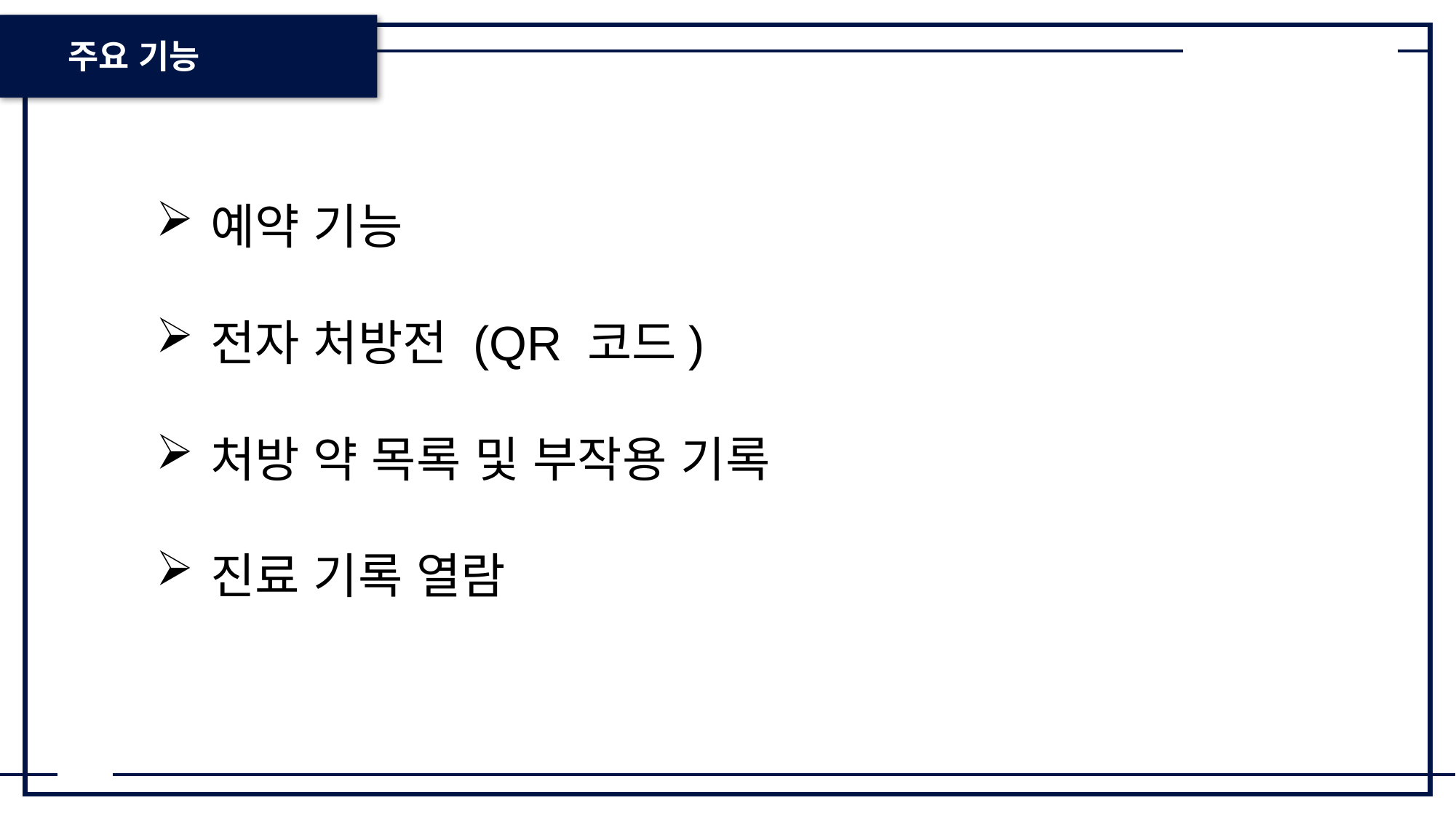

주요 기능
예약 기능

전자 처방전 (QR 코드)

처방 약 목록 및 부작용 기록

진료 기록 열람